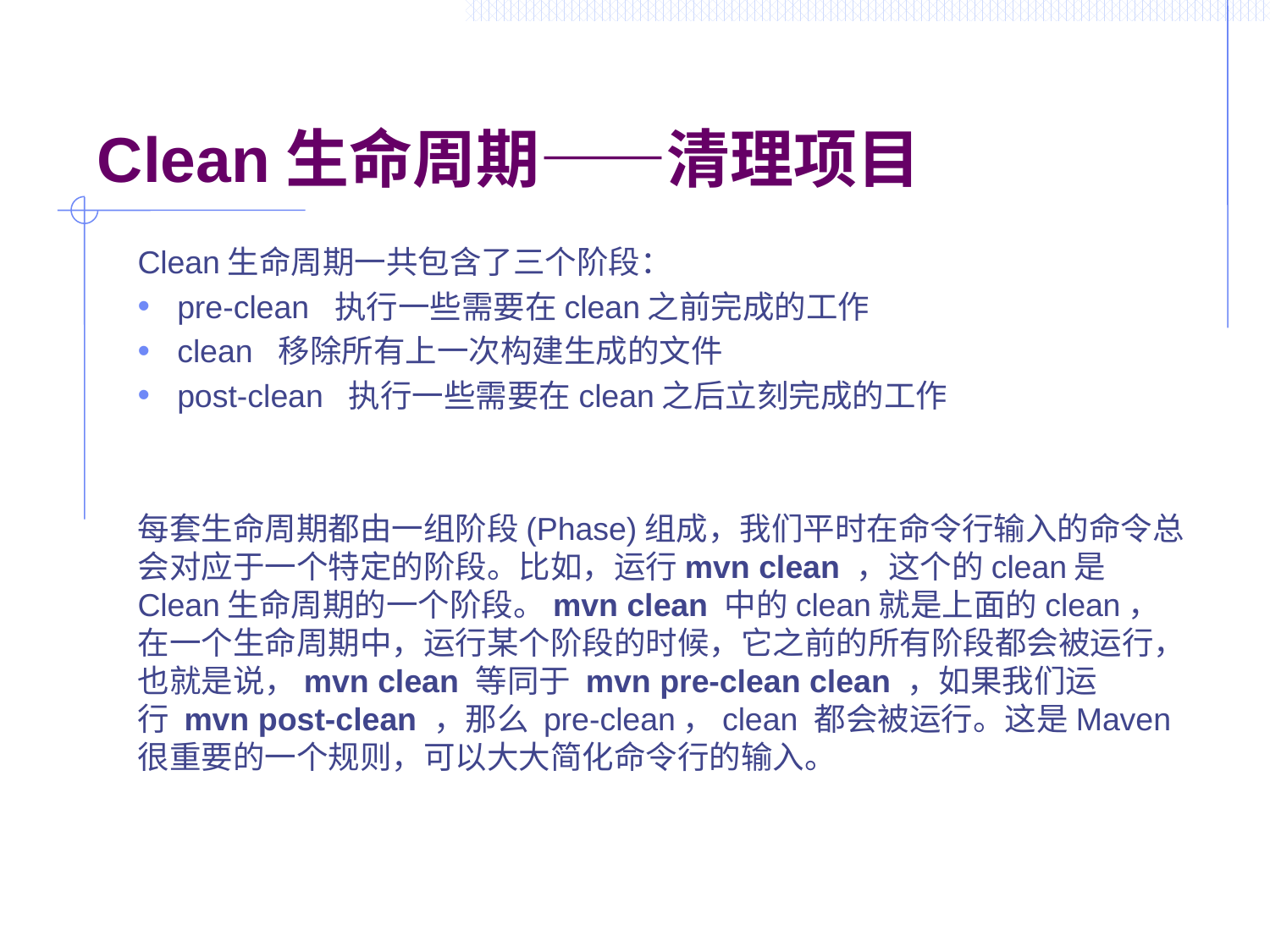

# Clean生命周期——清理项目
Clean生命周期一共包含了三个阶段：
pre-clean  执行一些需要在clean之前完成的工作
clean  移除所有上一次构建生成的文件
post-clean  执行一些需要在clean之后立刻完成的工作

每套生命周期都由一组阶段(Phase)组成，我们平时在命令行输入的命令总会对应于一个特定的阶段。比如，运行mvn clean ，这个的clean是Clean生命周期的一个阶段。mvn clean 中的clean就是上面的clean，在一个生命周期中，运行某个阶段的时候，它之前的所有阶段都会被运行，也就是说，mvn clean 等同于 mvn pre-clean clean ，如果我们运行 mvn post-clean ，那么 pre-clean，clean 都会被运行。这是Maven很重要的一个规则，可以大大简化命令行的输入。